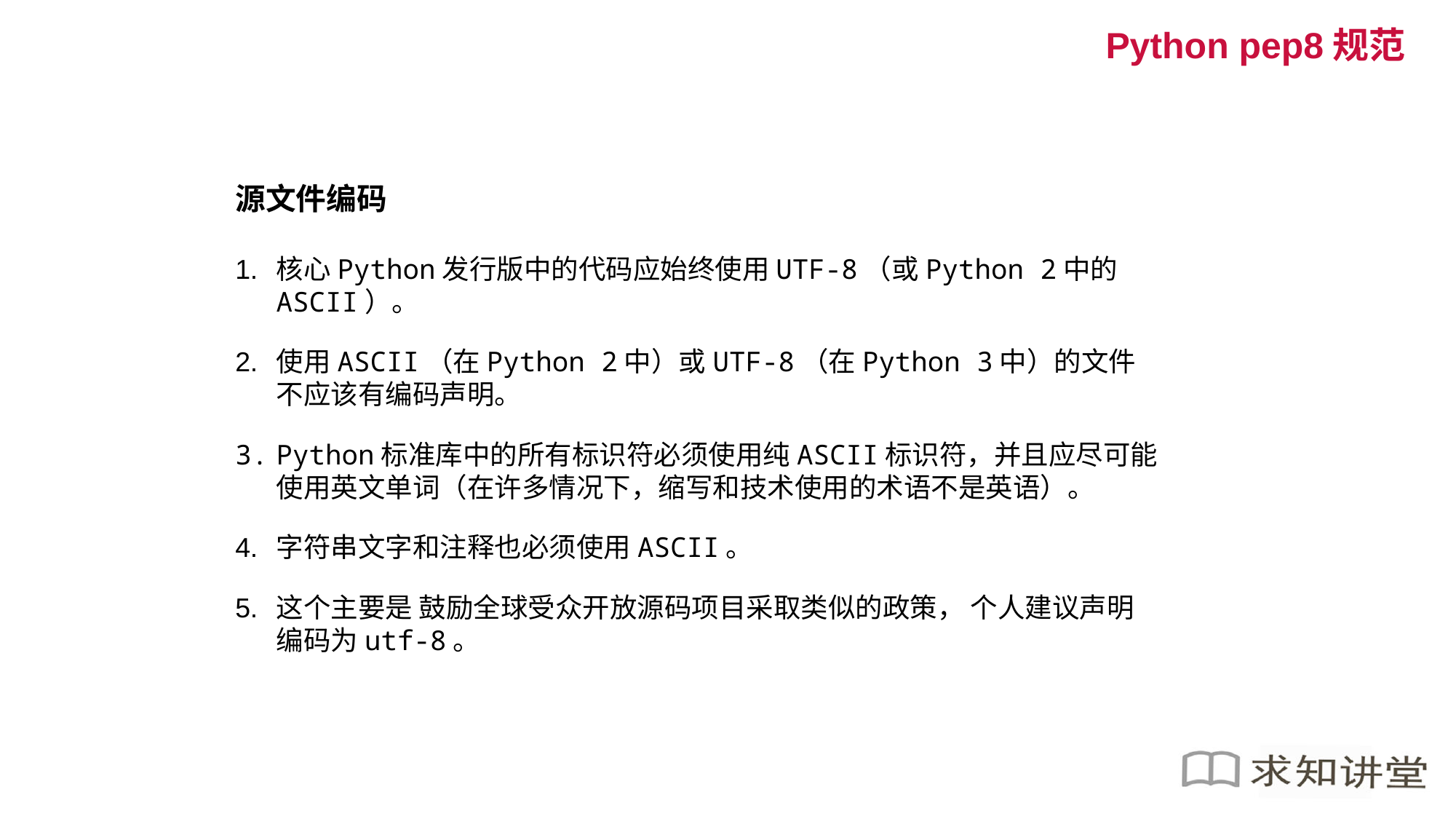

Python pep8规范
源文件编码
核心Python发行版中的代码应始终使用UTF-8（或Python 2中的ASCII）。
使用ASCII（在Python 2中）或UTF-8（在Python 3中）的文件不应该有编码声明。
Python标准库中的所有标识符必须使用纯ASCII标识符，并且应尽可能使用英文单词（在许多情况下，缩写和技术使用的术语不是英语）。
字符串文字和注释也必须使用ASCII。
这个主要是 鼓励全球受众开放源码项目采取类似的政策， 个人建议声明编码为utf-8。